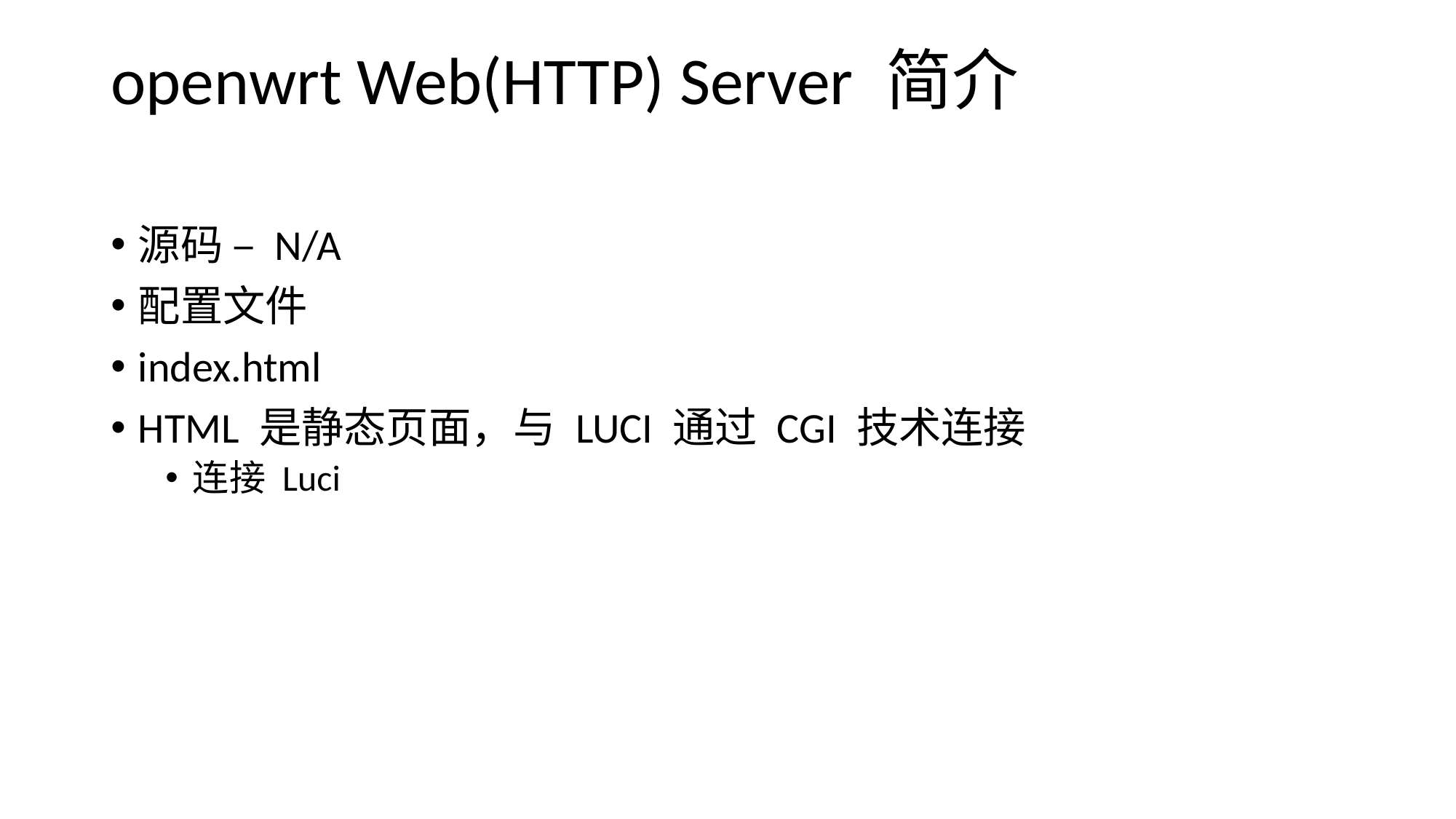

# openwrt Web(HTTP) Server 简介
源码 – N/A
配置文件
index.html
HTML 是静态页面，与 LUCI 通过 CGI 技术连接
连接 Luci